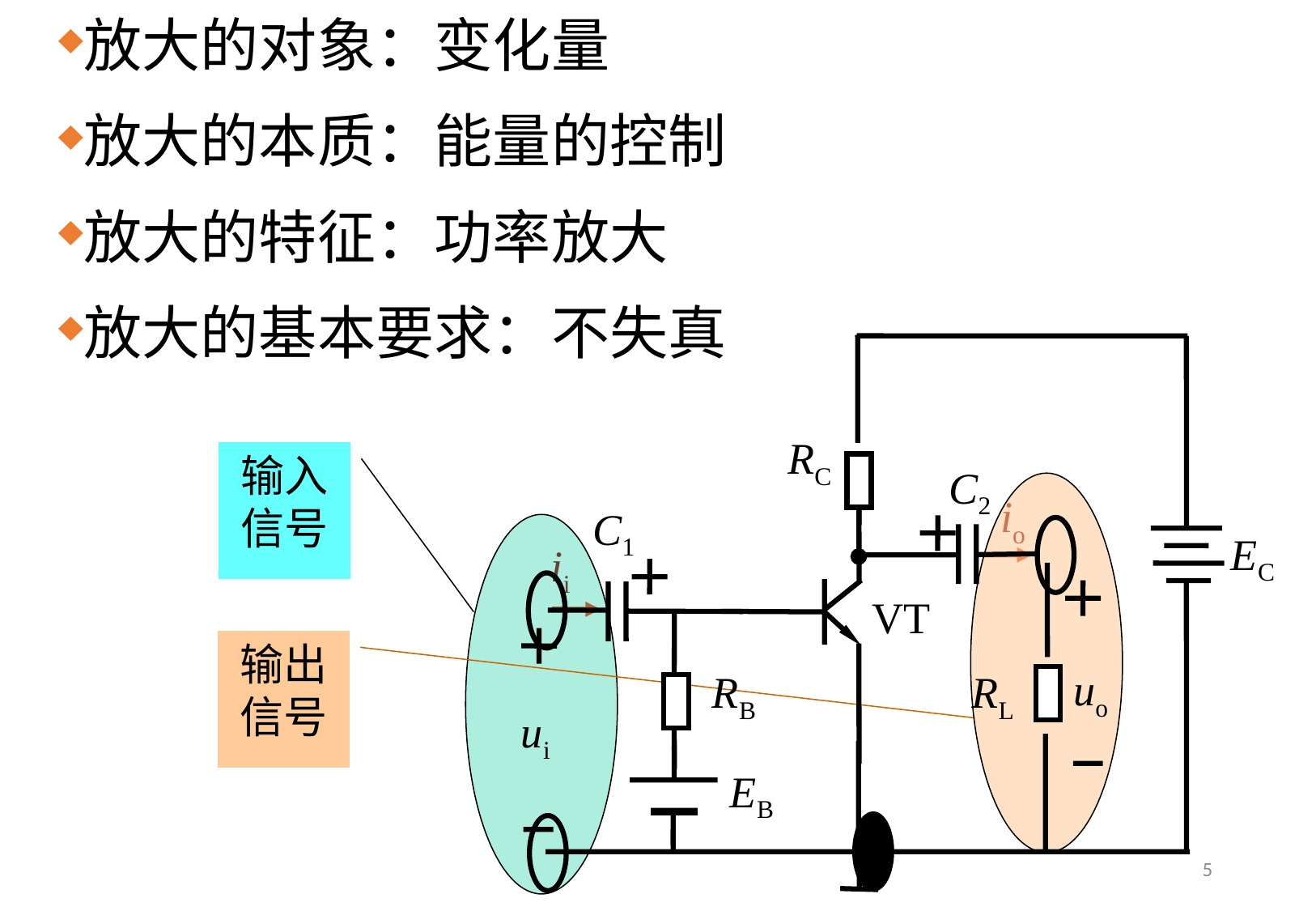

放大的对象：变化量
放大的本质：能量的控制
放大的特征：功率放大
放大的基本要求：不失真

RC

C2

C1

EC

VT

uo
RB
RL

ui

EB

输入信号

输出信号
io

ii

5